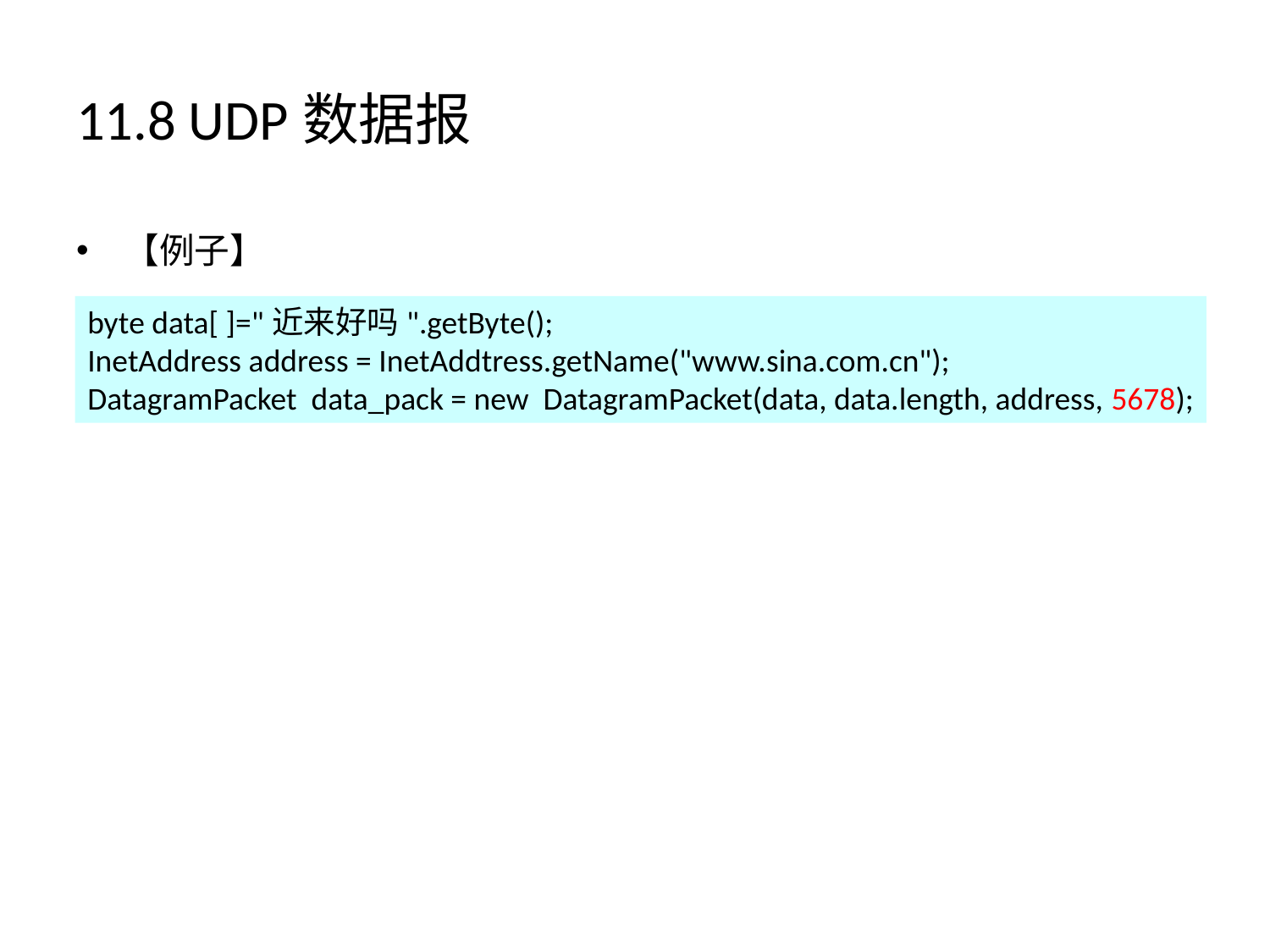

# 11.8 UDP数据报
【例子】

byte data[ ]="近来好吗".getByte();
InetAddress address = InetAddtress.getName("www.sina.com.cn");
DatagramPacket  data_pack = new  DatagramPacket(data, data.length, address, 5678);